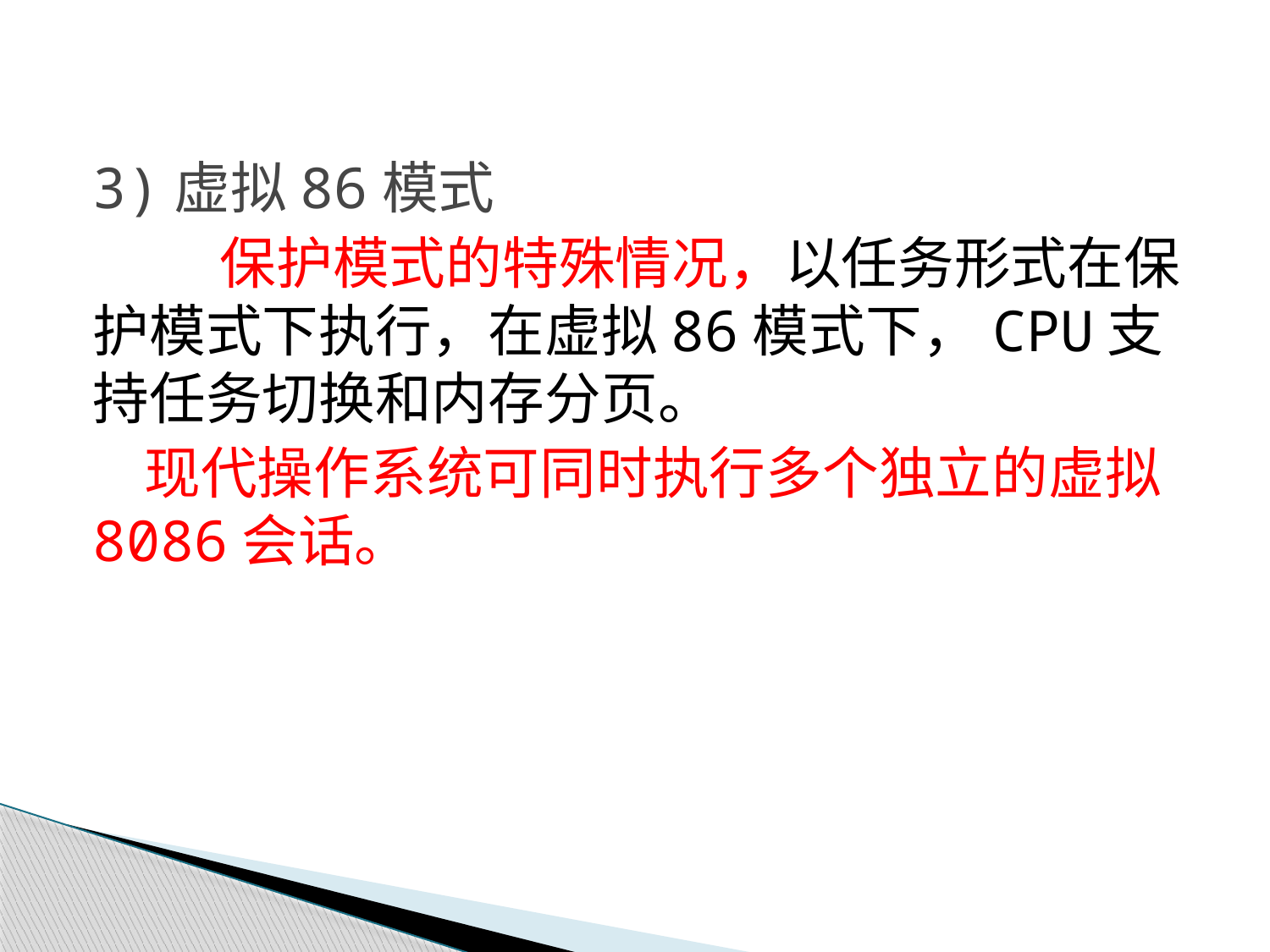

3)虚拟86模式
	保护模式的特殊情况，以任务形式在保护模式下执行，在虚拟86模式下，CPU支持任务切换和内存分页。
   现代操作系统可同时执行多个独立的虚拟8086会话。